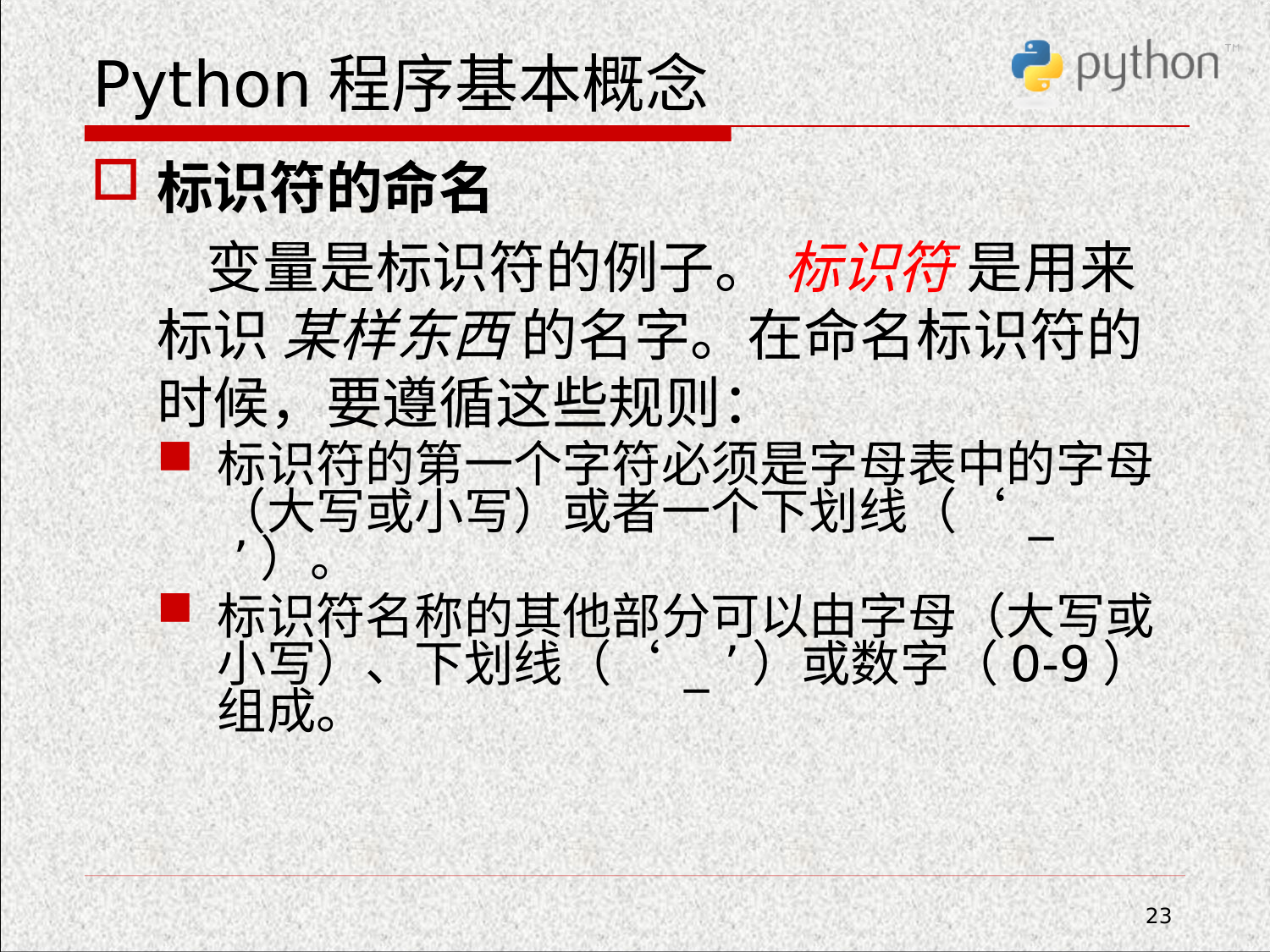

# Python程序基本概念
标识符的命名
        变量是标识符的例子。 标识符 是用来标识 某样东西 的名字。在命名标识符的时候，要遵循这些规则：
标识符的第一个字符必须是字母表中的字母（大写或小写）或者一个下划线（‘ _ ’）。
标识符名称的其他部分可以由字母（大写或小写）、下划线（‘ _ ’）或数字（0-9）组成。
23